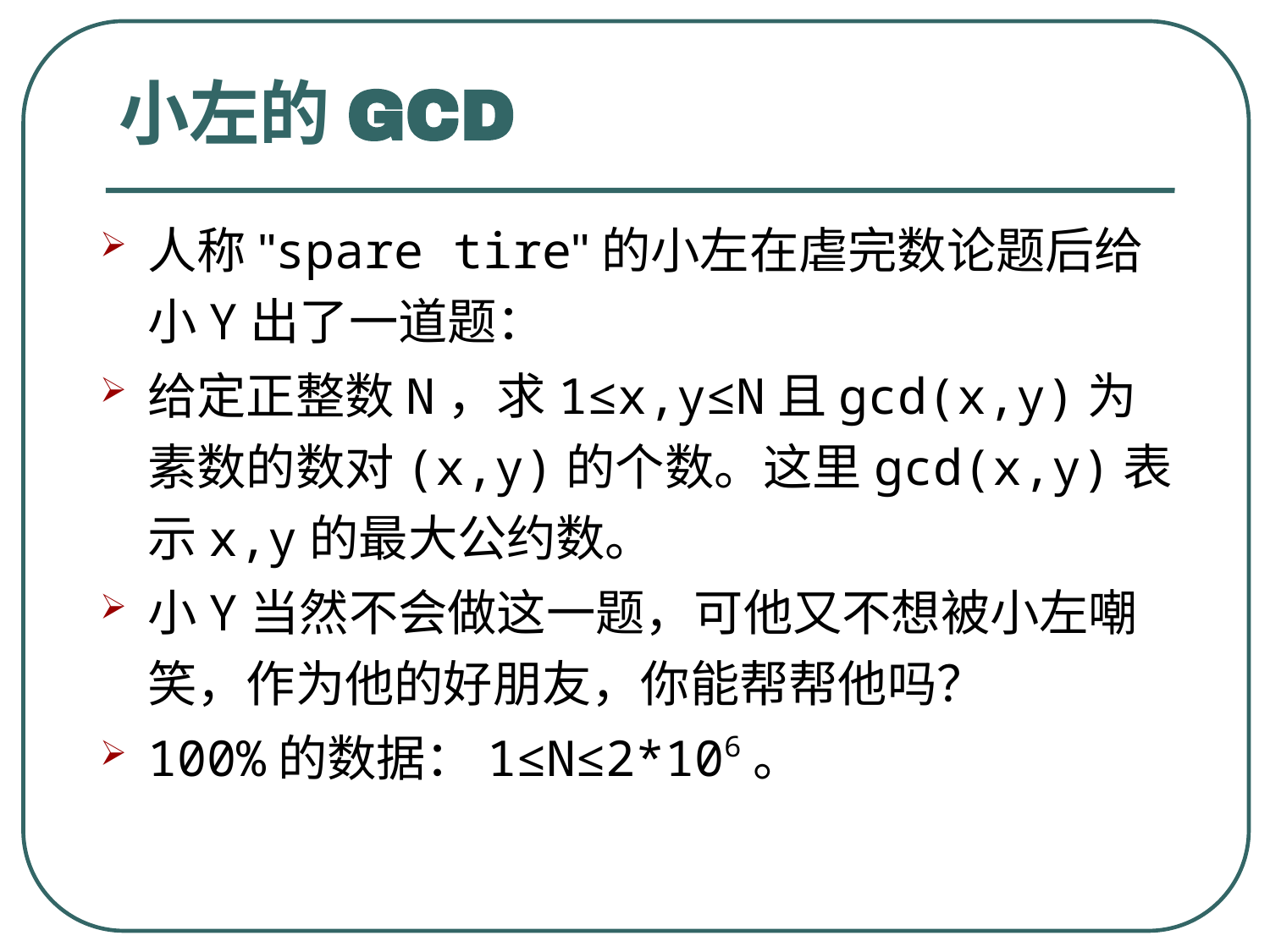

# 小左的GCD
人称"spare tire"的小左在虐完数论题后给小Y出了一道题：
给定正整数N，求1≤x,y≤N且gcd(x,y)为素数的数对(x,y)的个数。这里gcd(x,y)表示x,y的最大公约数。
小Y当然不会做这一题，可他又不想被小左嘲笑，作为他的好朋友，你能帮帮他吗？
100%的数据：1≤N≤2*106。